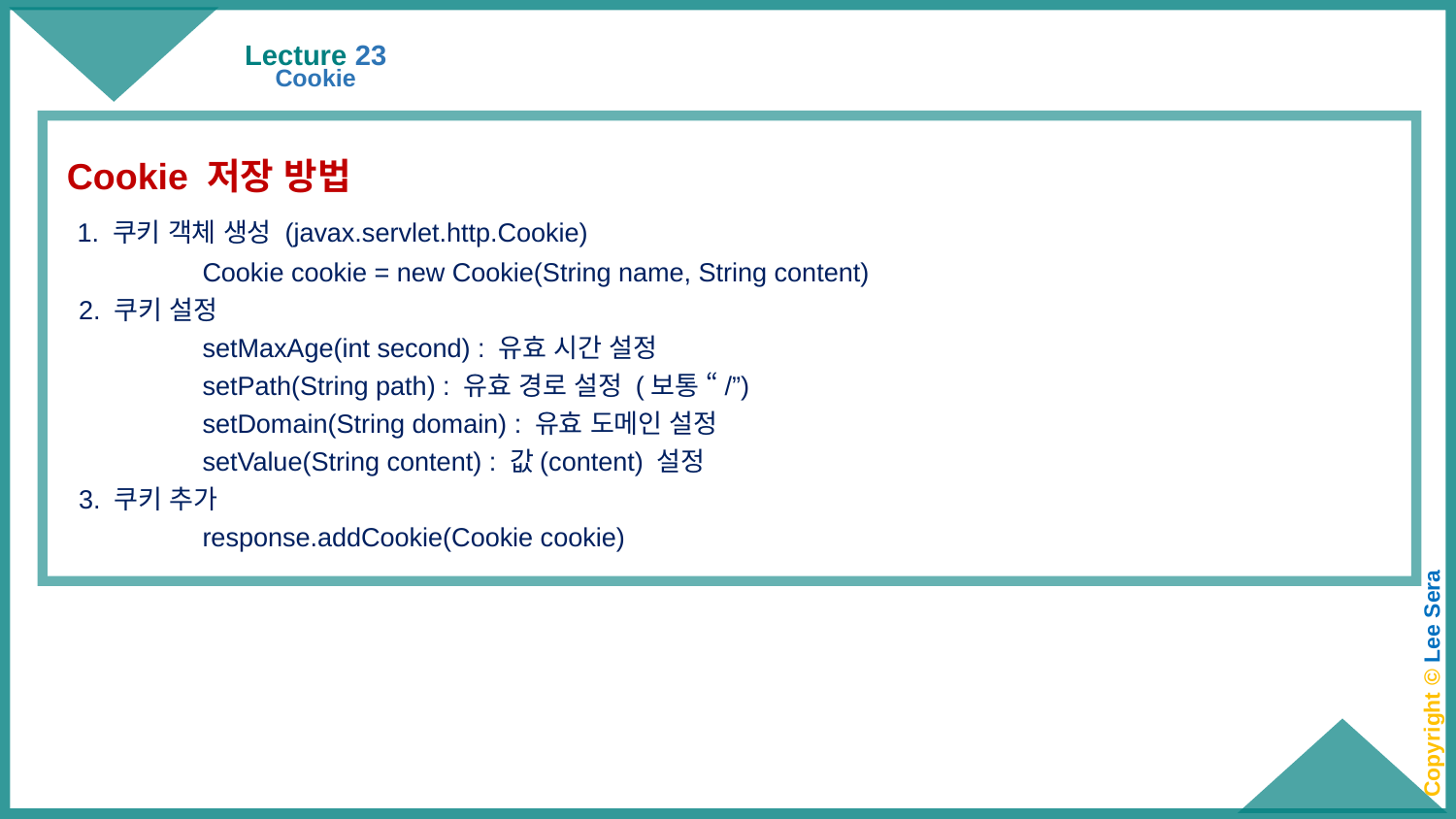

# Lecture 23
Cookie
 Cookie 저장 방법
  1. 쿠키 객체 생성 (javax.servlet.http.Cookie)
	Cookie cookie = new Cookie(String name, String content)
   2. 쿠키 설정
	setMaxAge(int second) : 유효 시간 설정
	setPath(String path) : 유효 경로 설정 (보통 “/”)
	setDomain(String domain) : 유효 도메인 설정
	setValue(String content) : 값(content) 설정
   3. 쿠키 추가
	response.addCookie(Cookie cookie)
Copyright © Lee Sera